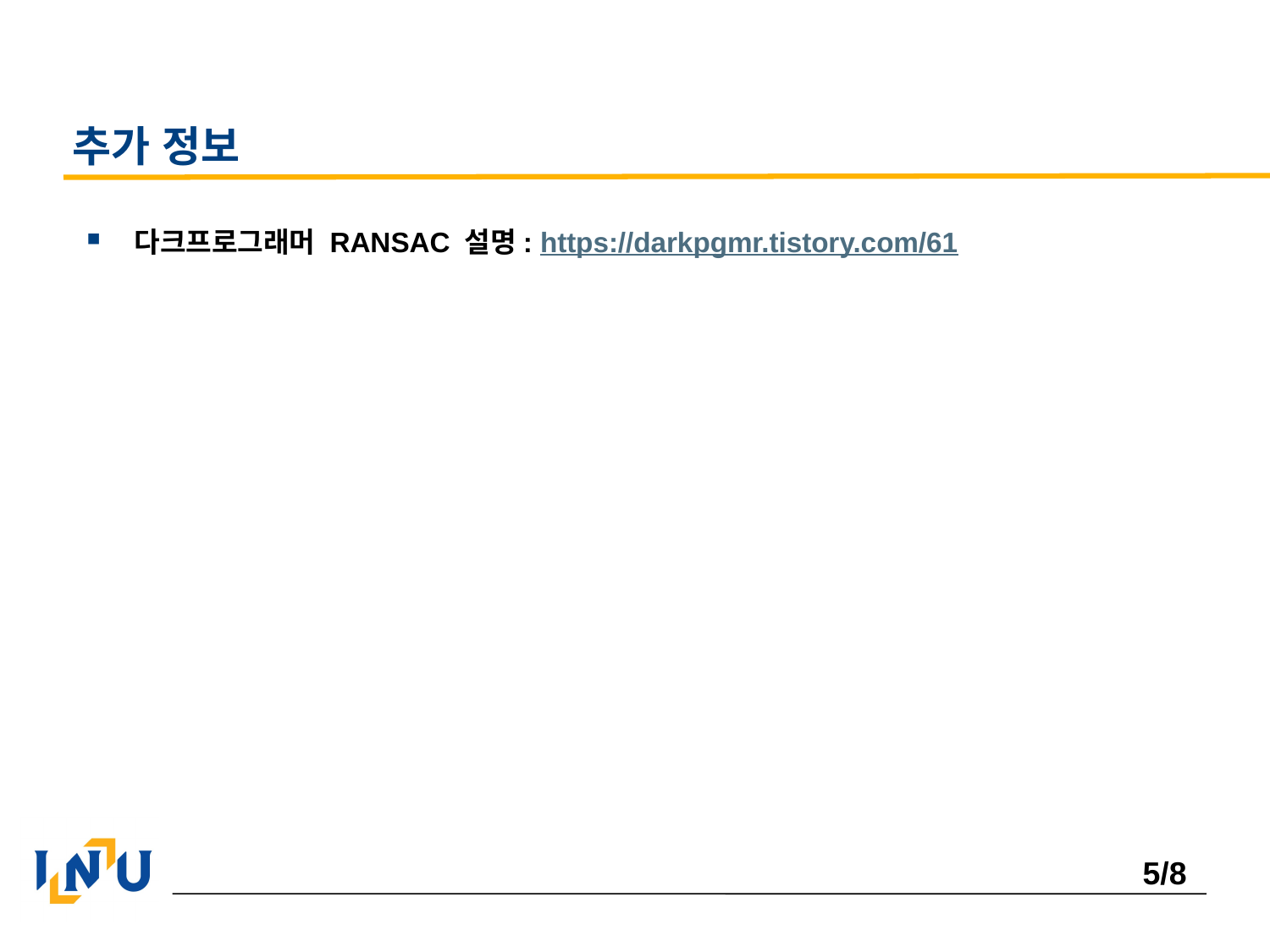

# 추가 정보
다크프로그래머 RANSAC 설명: https://darkpgmr.tistory.com/61